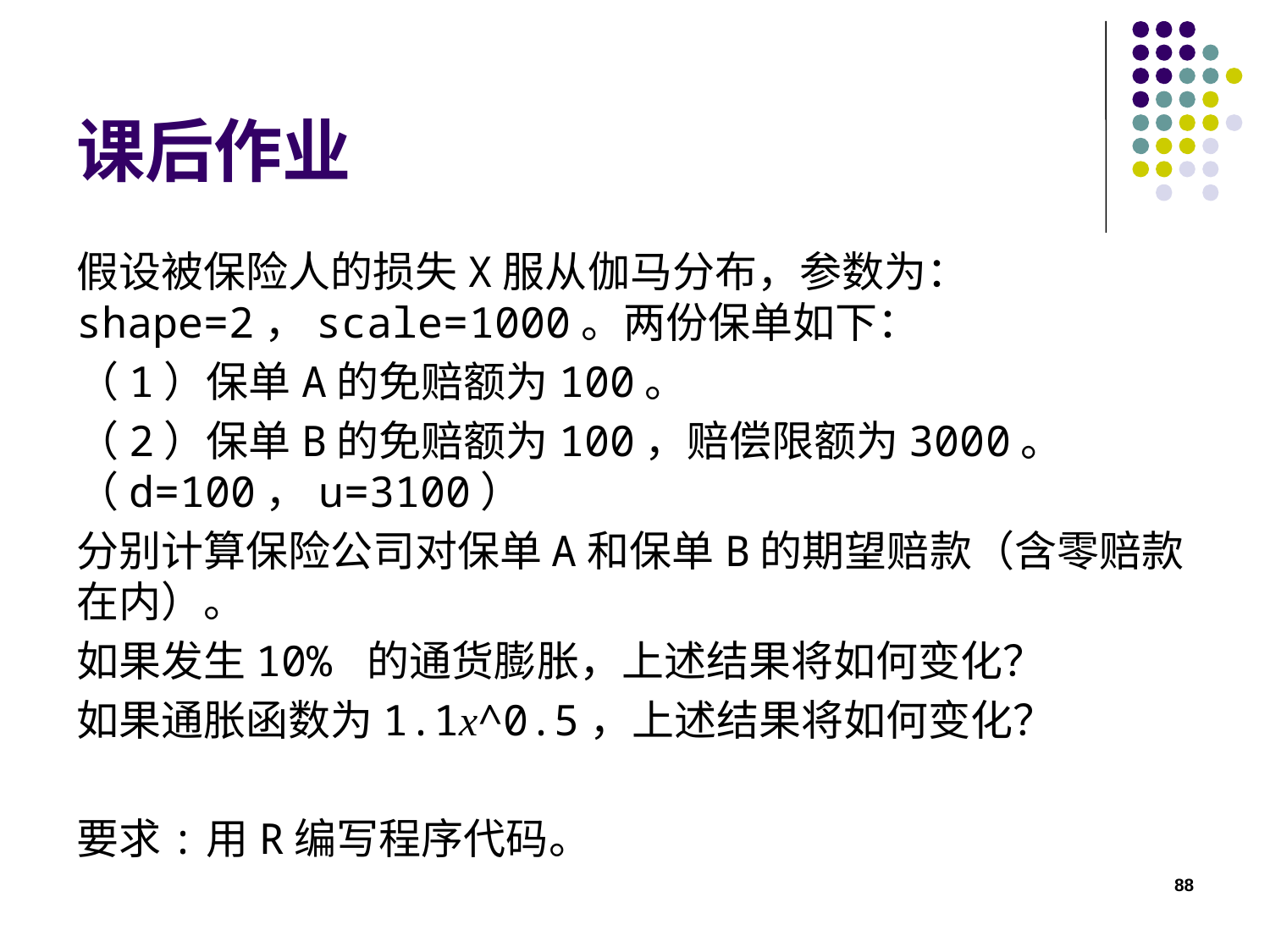

# 课后作业
假设被保险人的损失X服从伽马分布，参数为：shape=2，scale=1000。两份保单如下：
（1）保单A的免赔额为100。
（2）保单B的免赔额为100，赔偿限额为3000。（d=100，u=3100）
分别计算保险公司对保单A和保单B的期望赔款（含零赔款在内）。
如果发生10% 的通货膨胀，上述结果将如何变化？
如果通胀函数为1.1x^0.5，上述结果将如何变化？

要求:用R编写程序代码。
88